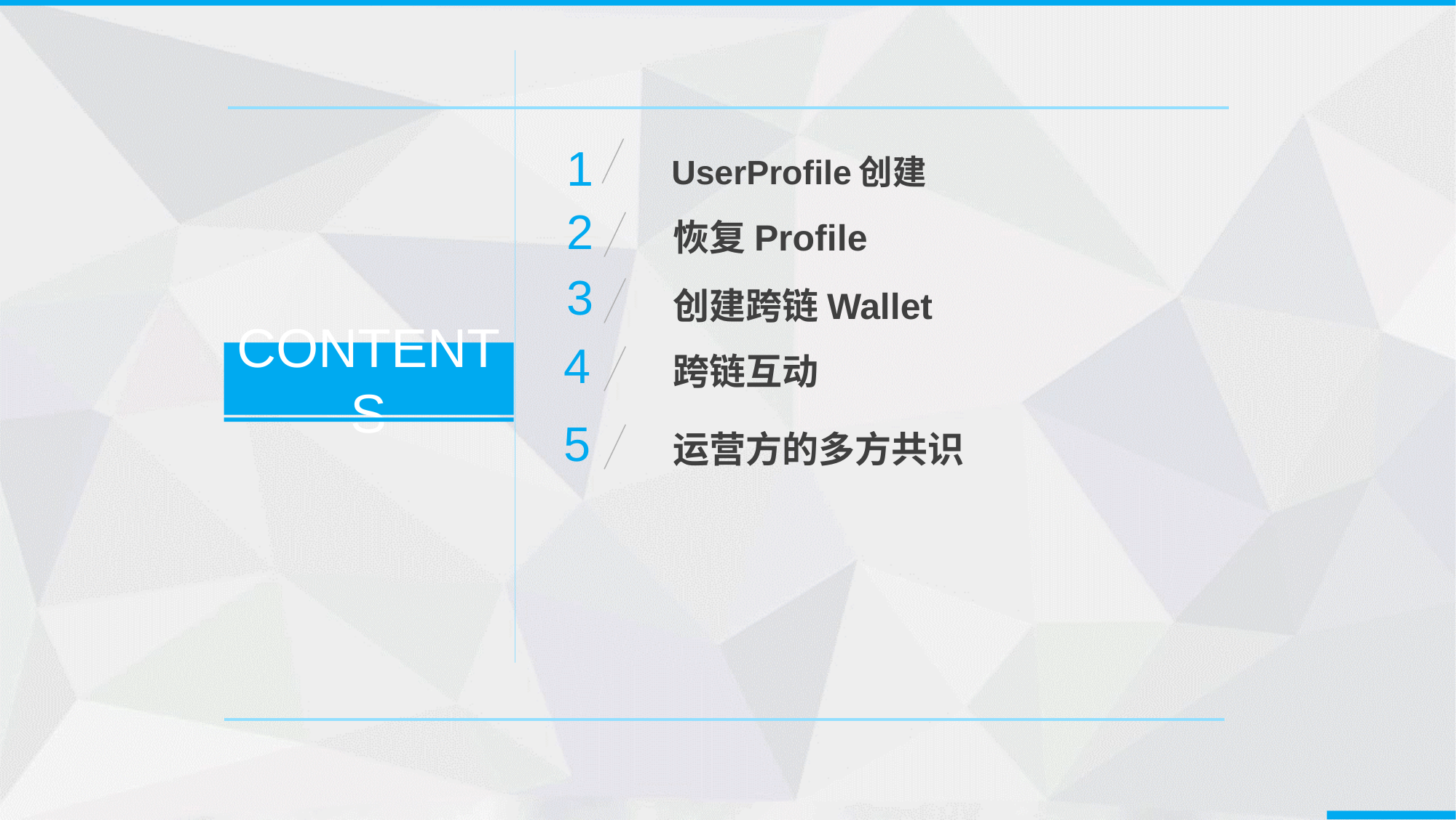

UserProfile创建
1
恢复Profile
2
创建跨链Wallet
3
跨链互动
4
CONTENTS
运营方的多方共识
5